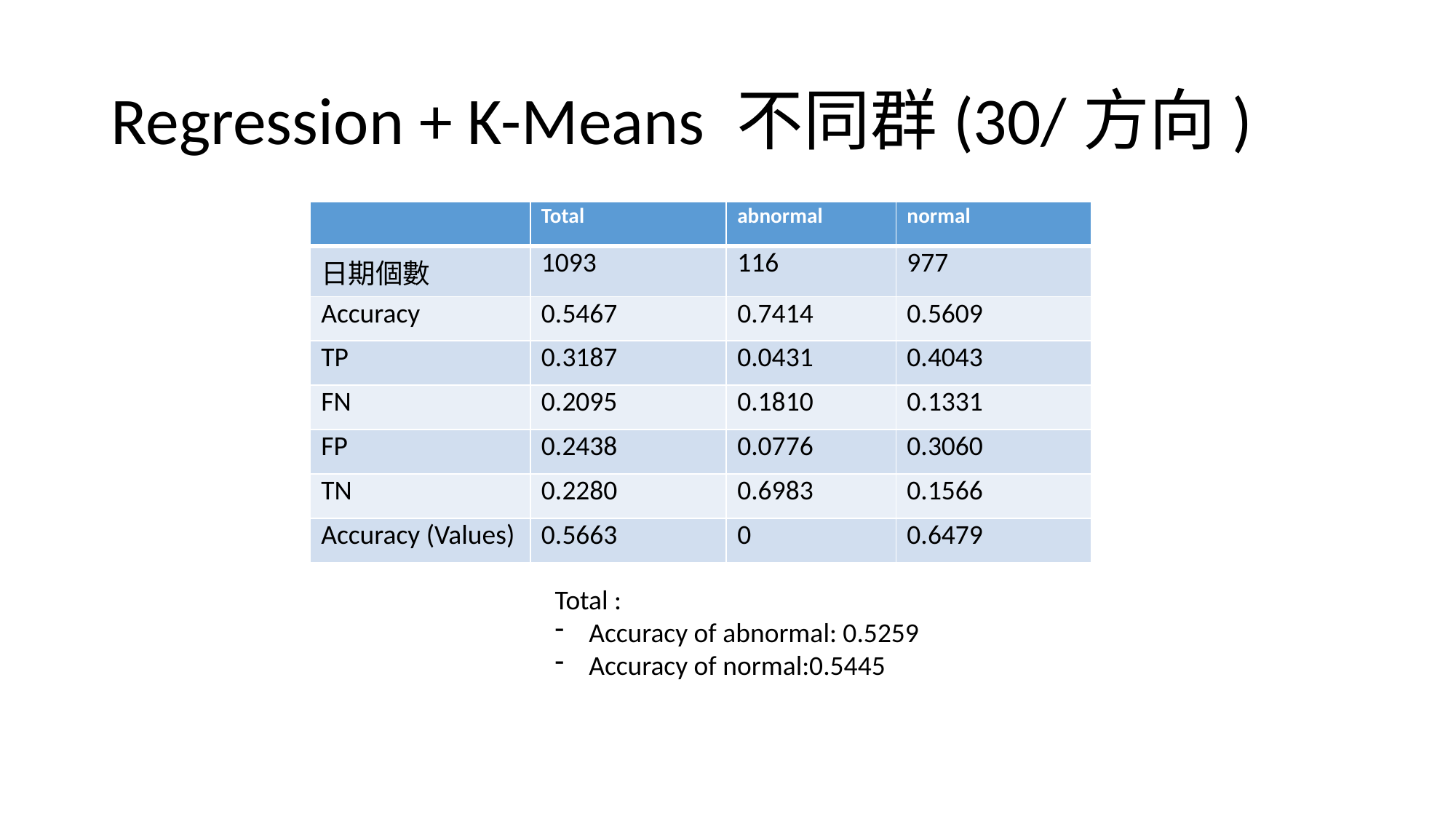

# Regression + K-Means 不同群(30/方向)
|  | Total | abnormal | normal |
| --- | --- | --- | --- |
| 日期個數 | 1093 | 116 | 977 |
| Accuracy | 0.5467 | 0.7414 | 0.5609 |
| TP | 0.3187 | 0.0431 | 0.4043 |
| FN | 0.2095 | 0.1810 | 0.1331 |
| FP | 0.2438 | 0.0776 | 0.3060 |
| TN | 0.2280 | 0.6983 | 0.1566 |
| Accuracy (Values) | 0.5663 | 0 | 0.6479 |
Total :
Accuracy of abnormal: 0.5259
Accuracy of normal:0.5445